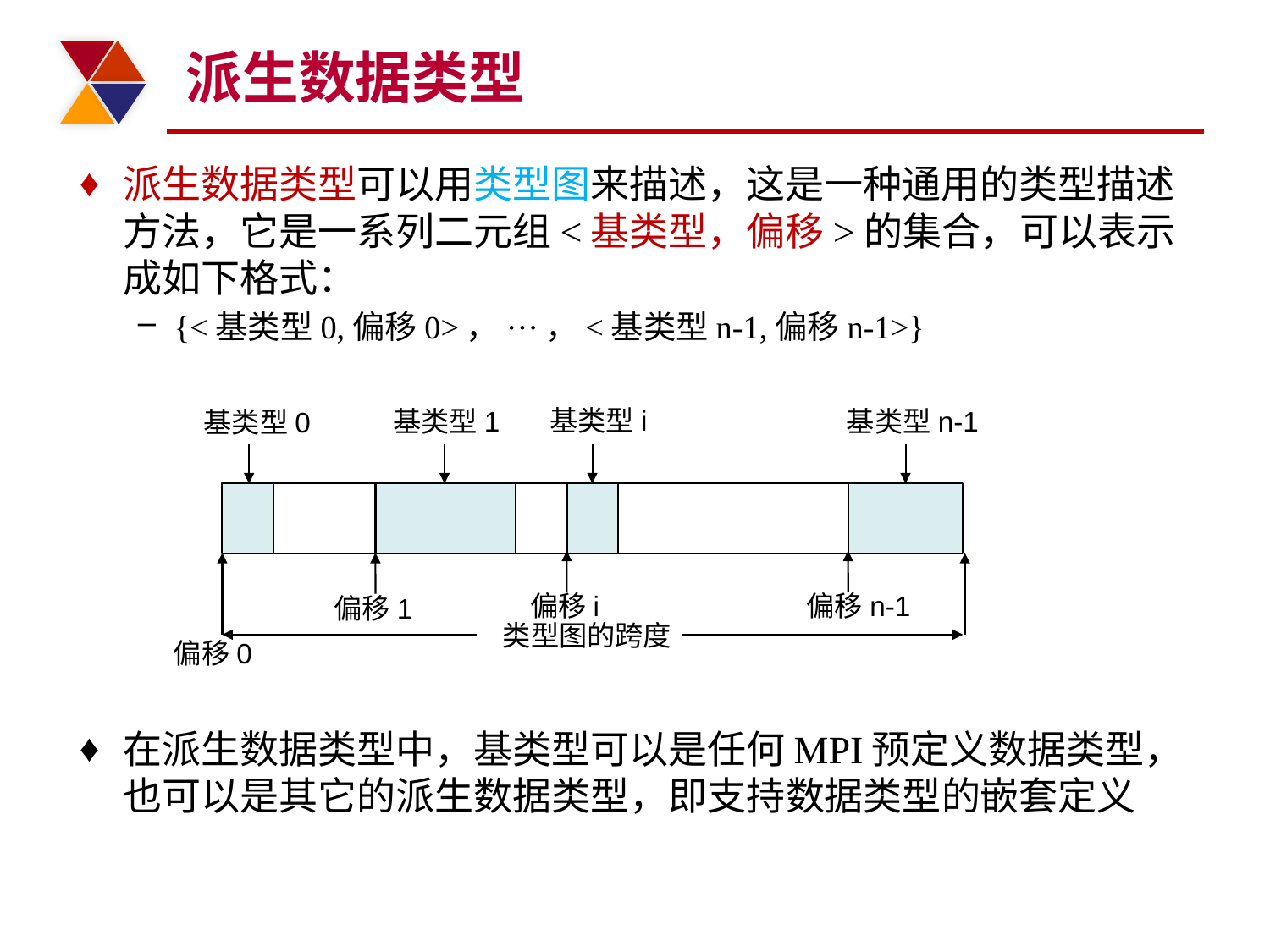

# 派生数据类型
派生数据类型可以用类型图来描述，这是一种通用的类型描述方法，它是一系列二元组<基类型，偏移>的集合，可以表示成如下格式：
{<基类型0,偏移0>，···，<基类型n-1,偏移n-1>}

在派生数据类型中，基类型可以是任何MPI预定义数据类型，也可以是其它的派生数据类型，即支持数据类型的嵌套定义

基类型i
基类型1
基类型n-1
基类型0

偏移n-1
偏移i
偏移1
类型图的跨度
偏移0